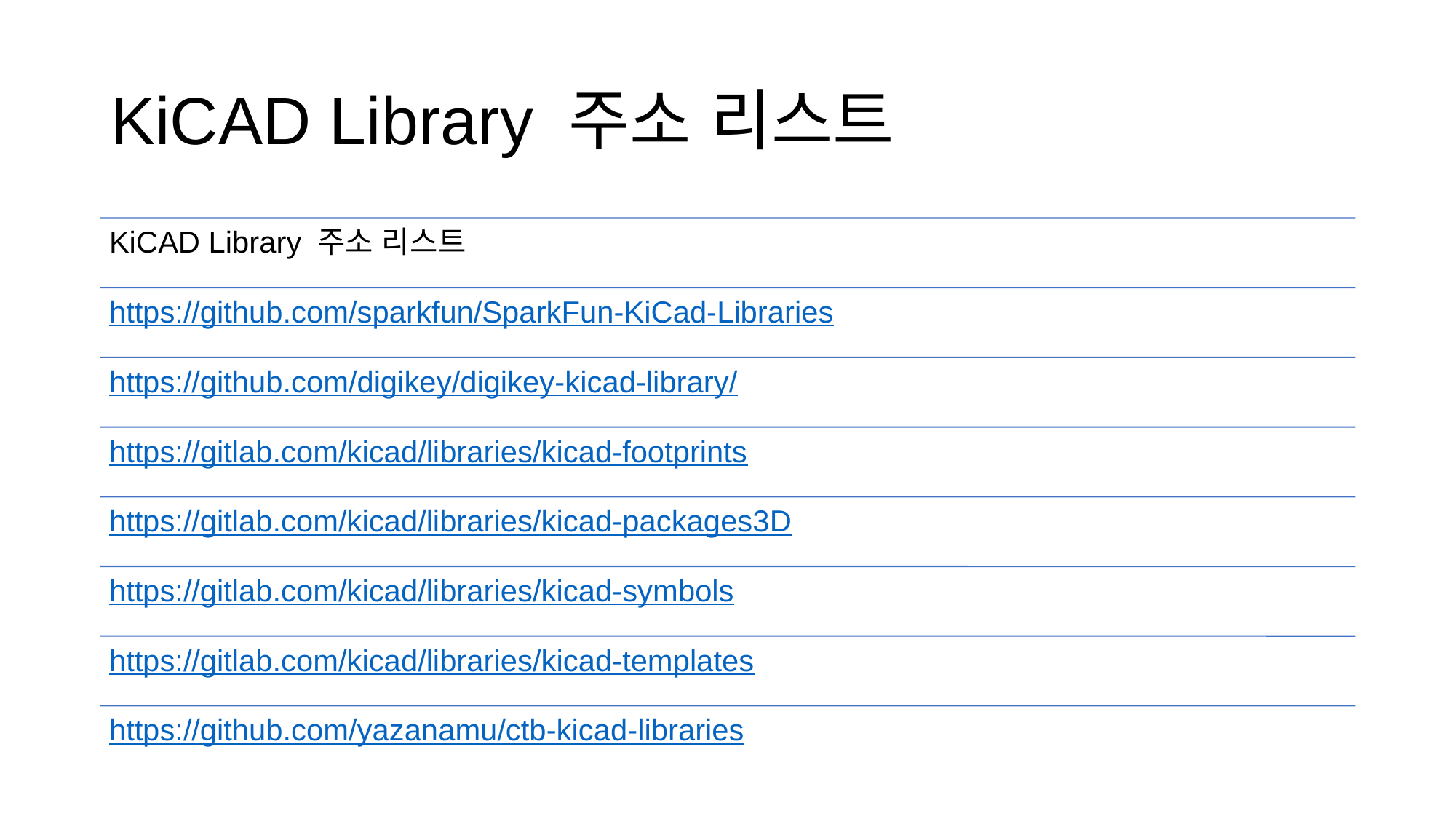

# KiCAD Library 주소 리스트
KiCAD Library 주소 리스트
https://github.com/sparkfun/SparkFun-KiCad-Libraries
https://github.com/digikey/digikey-kicad-library/
https://gitlab.com/kicad/libraries/kicad-footprints
https://gitlab.com/kicad/libraries/kicad-packages3D
https://gitlab.com/kicad/libraries/kicad-symbols
https://gitlab.com/kicad/libraries/kicad-templates
https://github.com/yazanamu/ctb-kicad-libraries